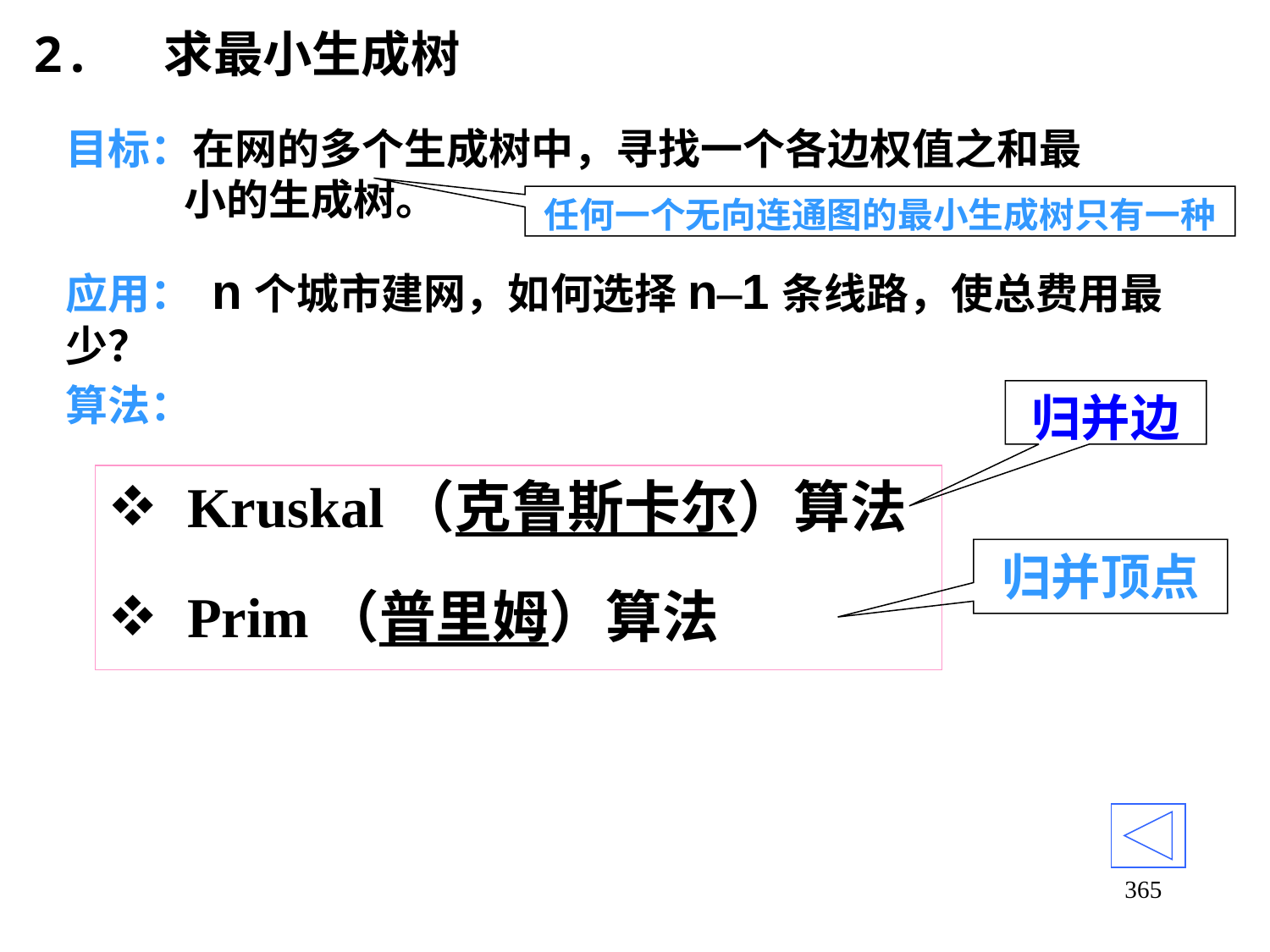

# 2.  求最小生成树
目标：在网的多个生成树中，寻找一个各边权值之和最小的生成树。
任何一个无向连通图的最小生成树只有一种
应用： n个城市建网，如何选择n–1条线路，使总费用最少？
算法：
归并边
Kruskal（克鲁斯卡尔）算法
Prim（普里姆）算法
归并顶点

365